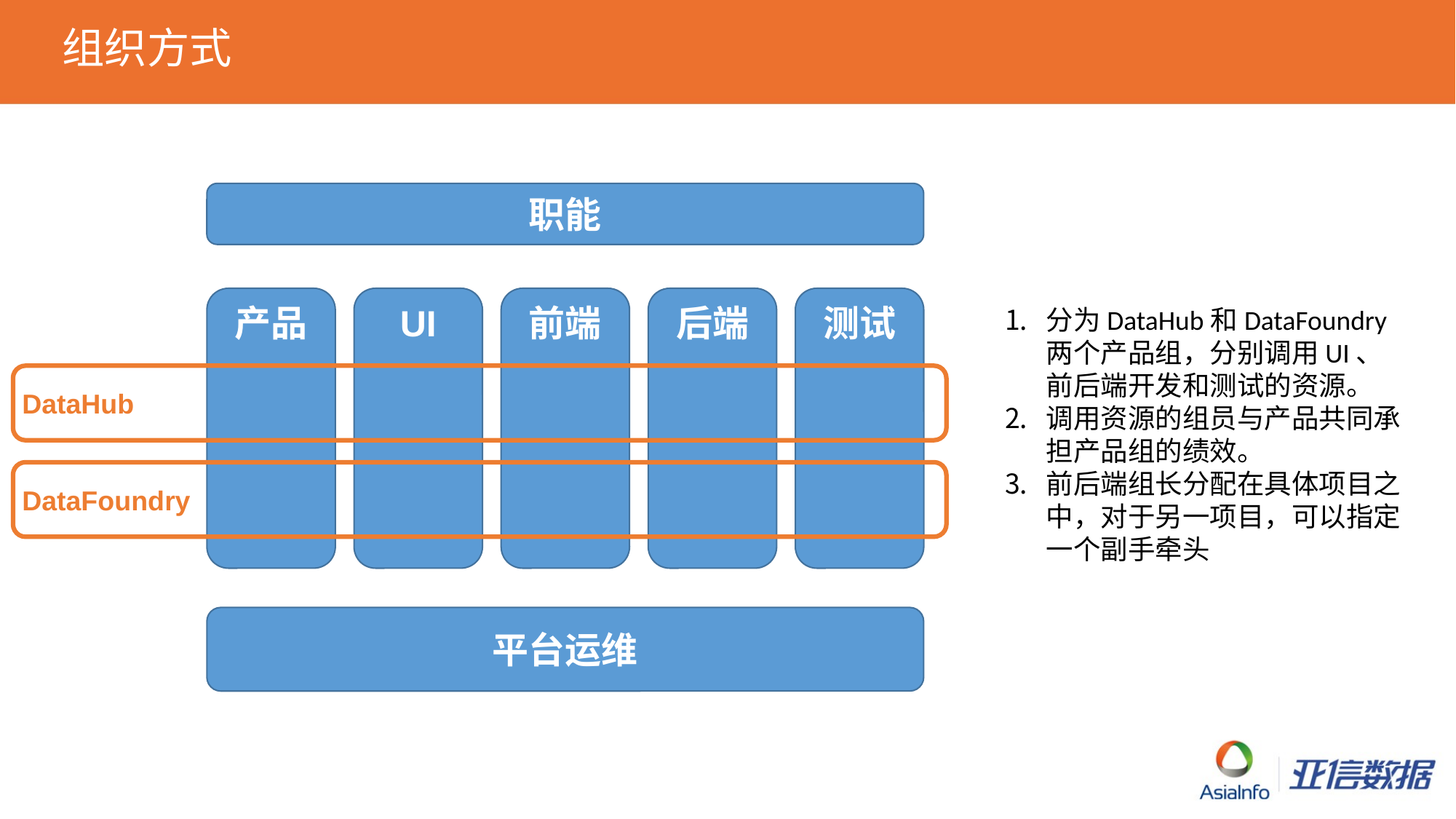

# 组织方式
职能
产品
UI
前端
后端
测试
分为DataHub和DataFoundry两个产品组，分别调用UI、前后端开发和测试的资源。
调用资源的组员与产品共同承担产品组的绩效。
前后端组长分配在具体项目之中，对于另一项目，可以指定一个副手牵头
DataHub
DataFoundry
平台运维